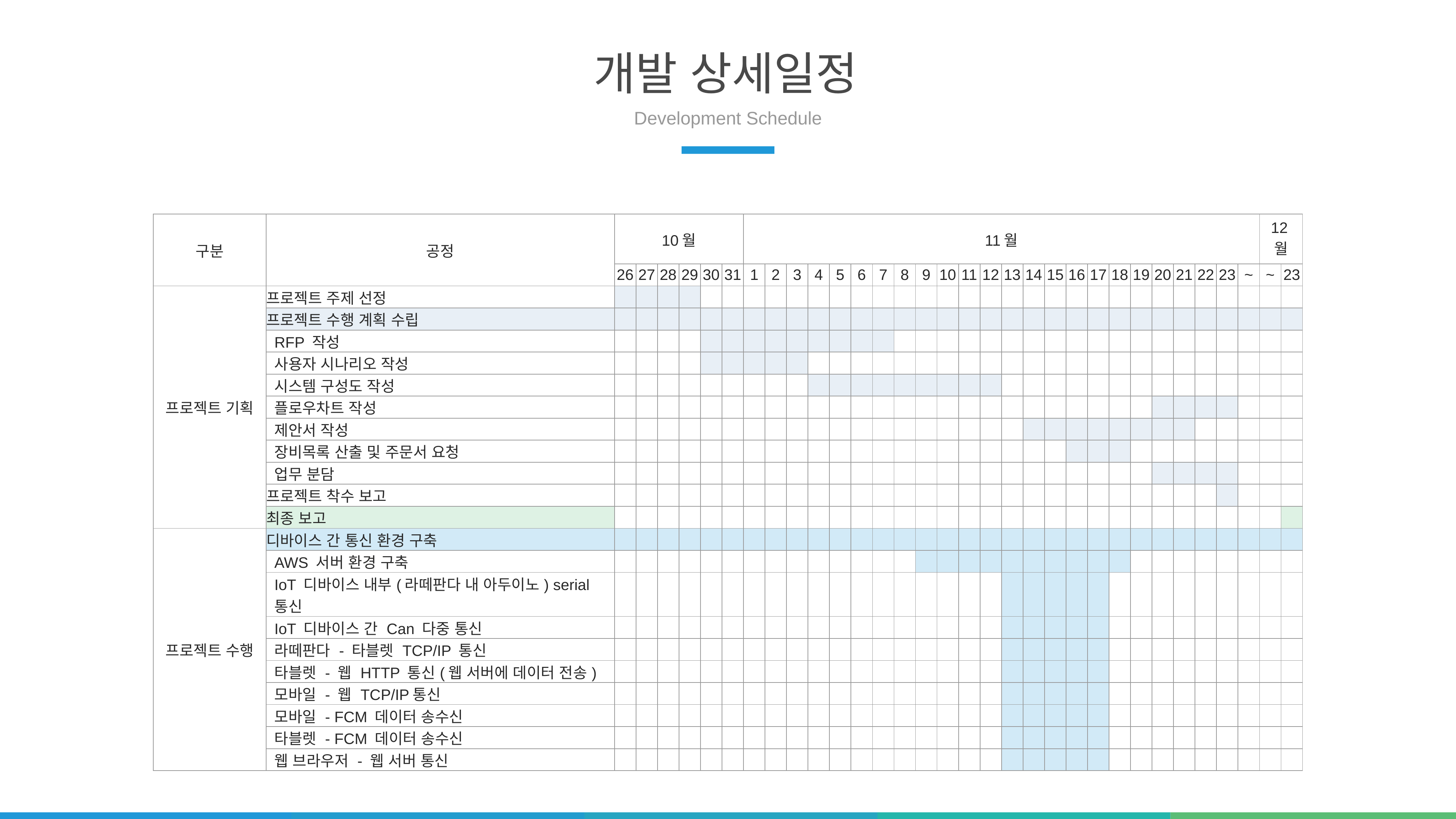

개발 상세일정
Development Schedule

| 구분 | 공정 | 10월 |  |  |  |  |  | 11월 |  |  |  |  |  |  |  |  |  |  |  |  |  |  |  |  |  |  |  |  |  |  |  | 12월 |  |
| --- | --- | --- | --- | --- | --- | --- | --- | --- | --- | --- | --- | --- | --- | --- | --- | --- | --- | --- | --- | --- | --- | --- | --- | --- | --- | --- | --- | --- | --- | --- | --- | --- | --- |
|  |  | 26 | 27 | 28 | 29 | 30 | 31 | 1 | 2 | 3 | 4 | 5 | 6 | 7 | 8 | 9 | 10 | 11 | 12 | 13 | 14 | 15 | 16 | 17 | 18 | 19 | 20 | 21 | 22 | 23 | ~ | ~ | 23 |
| 프로젝트 기획 | 프로젝트 주제 선정 |  |  |  |  |  |  |  |  |  |  |  |  |  |  |  |  |  |  |  |  |  |  |  |  |  |  |  |  |  |  |  |  |
|  | 프로젝트 수행 계획 수립 |  |  |  |  |  |  |  |  |  |  |  |  |  |  |  |  |  |  |  |  |  |  |  |  |  |  |  |  |  |  |  |  |
|  | RFP 작성 |  |  |  |  |  |  |  |  |  |  |  |  |  |  |  |  |  |  |  |  |  |  |  |  |  |  |  |  |  |  |  |  |
|  | 사용자 시나리오 작성 |  |  |  |  |  |  |  |  |  |  |  |  |  |  |  |  |  |  |  |  |  |  |  |  |  |  |  |  |  |  |  |  |
|  | 시스템 구성도 작성 |  |  |  |  |  |  |  |  |  |  |  |  |  |  |  |  |  |  |  |  |  |  |  |  |  |  |  |  |  |  |  |  |
|  | 플로우차트 작성 |  |  |  |  |  |  |  |  |  |  |  |  |  |  |  |  |  |  |  |  |  |  |  |  |  |  |  |  |  |  |  |  |
|  | 제안서 작성 |  |  |  |  |  |  |  |  |  |  |  |  |  |  |  |  |  |  |  |  |  |  |  |  |  |  |  |  |  |  |  |  |
|  | 장비목록 산출 및 주문서 요청 |  |  |  |  |  |  |  |  |  |  |  |  |  |  |  |  |  |  |  |  |  |  |  |  |  |  |  |  |  |  |  |  |
|  | 업무 분담 |  |  |  |  |  |  |  |  |  |  |  |  |  |  |  |  |  |  |  |  |  |  |  |  |  |  |  |  |  |  |  |  |
|  | 프로젝트 착수 보고 |  |  |  |  |  |  |  |  |  |  |  |  |  |  |  |  |  |  |  |  |  |  |  |  |  |  |  |  |  |  |  |  |
|  | 최종 보고 |  |  |  |  |  |  |  |  |  |  |  |  |  |  |  |  |  |  |  |  |  |  |  |  |  |  |  |  |  |  |  |  |
| 프로젝트 수행 | 디바이스 간 통신 환경 구축 |  |  |  |  |  |  |  |  |  |  |  |  |  |  |  |  |  |  |  |  |  |  |  |  |  |  |  |  |  |  |  |  |
|  | AWS 서버 환경 구축 |  |  |  |  |  |  |  |  |  |  |  |  |  |  |  |  |  |  |  |  |  |  |  |  |  |  |  |  |  |  |  |  |
|  | IoT 디바이스 내부(라떼판다 내 아두이노) serial 통신 |  |  |  |  |  |  |  |  |  |  |  |  |  |  |  |  |  |  |  |  |  |  |  |  |  |  |  |  |  |  |  |  |
|  | IoT 디바이스 간 Can 다중 통신 |  |  |  |  |  |  |  |  |  |  |  |  |  |  |  |  |  |  |  |  |  |  |  |  |  |  |  |  |  |  |  |  |
|  | 라떼판다 - 타블렛 TCP/IP 통신 |  |  |  |  |  |  |  |  |  |  |  |  |  |  |  |  |  |  |  |  |  |  |  |  |  |  |  |  |  |  |  |  |
|  | 타블렛 - 웹 HTTP 통신(웹 서버에 데이터 전송) |  |  |  |  |  |  |  |  |  |  |  |  |  |  |  |  |  |  |  |  |  |  |  |  |  |  |  |  |  |  |  |  |
|  | 모바일 - 웹 TCP/IP통신 |  |  |  |  |  |  |  |  |  |  |  |  |  |  |  |  |  |  |  |  |  |  |  |  |  |  |  |  |  |  |  |  |
|  | 모바일 - FCM 데이터 송수신 |  |  |  |  |  |  |  |  |  |  |  |  |  |  |  |  |  |  |  |  |  |  |  |  |  |  |  |  |  |  |  |  |
|  | 타블렛 - FCM 데이터 송수신 |  |  |  |  |  |  |  |  |  |  |  |  |  |  |  |  |  |  |  |  |  |  |  |  |  |  |  |  |  |  |  |  |
|  | 웹 브라우저 - 웹 서버 통신 |  |  |  |  |  |  |  |  |  |  |  |  |  |  |  |  |  |  |  |  |  |  |  |  |  |  |  |  |  |  |  |  |